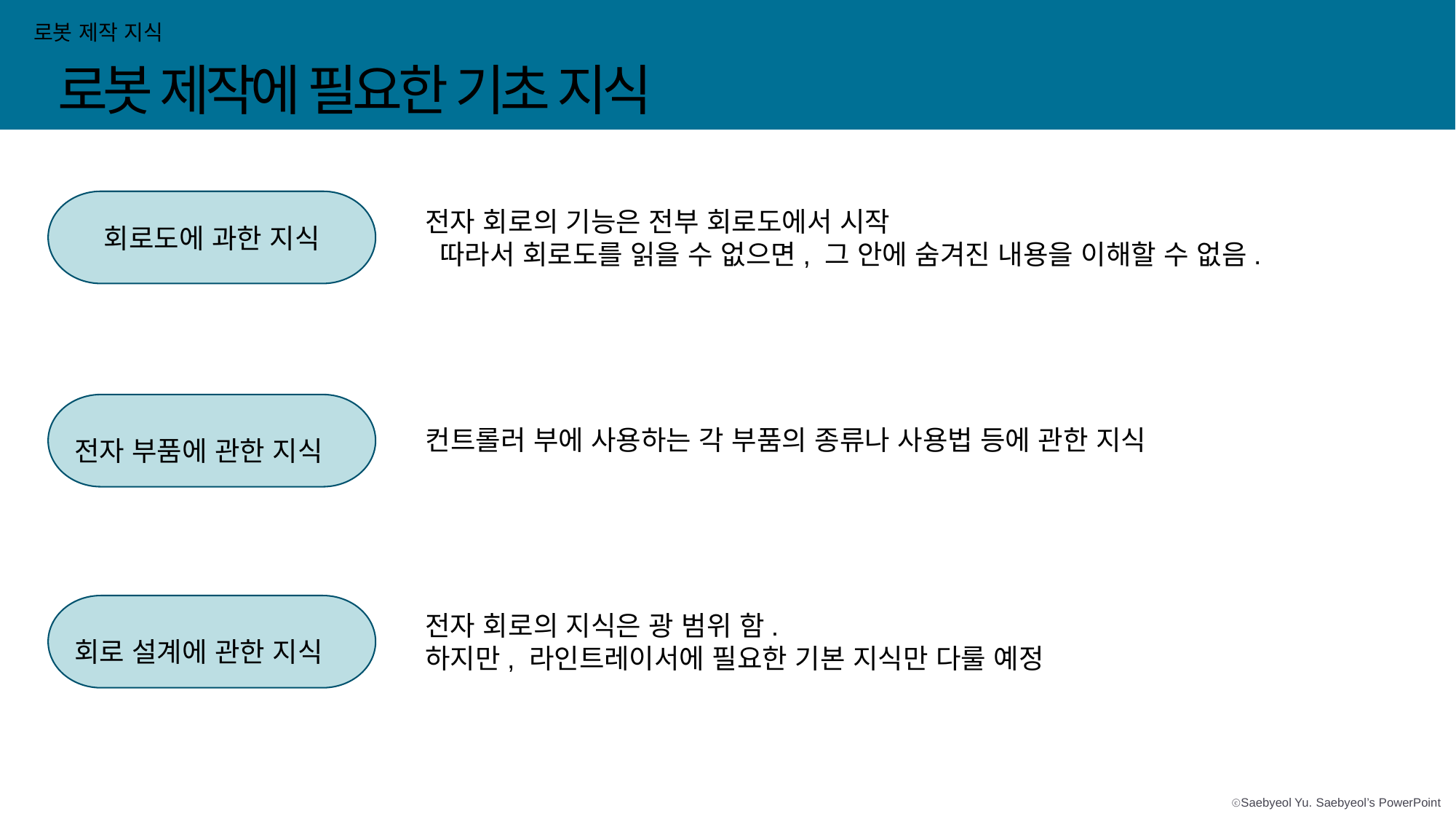

로봇 제작 지식
로봇 제작에 필요한 기초 지식

회로도에 과한 지식
전자 회로의 기능은 전부 회로도에서 시작
 따라서 회로도를 읽을 수 없으면, 그 안에 숨겨진 내용을 이해할 수 없음.
전자 부품에 관한 지식
컨트롤러 부에 사용하는 각 부품의 종류나 사용법 등에 관한 지식
회로 설계에 관한 지식
전자 회로의 지식은 광 범위 함.
하지만, 라인트레이서에 필요한 기본 지식만 다룰 예정